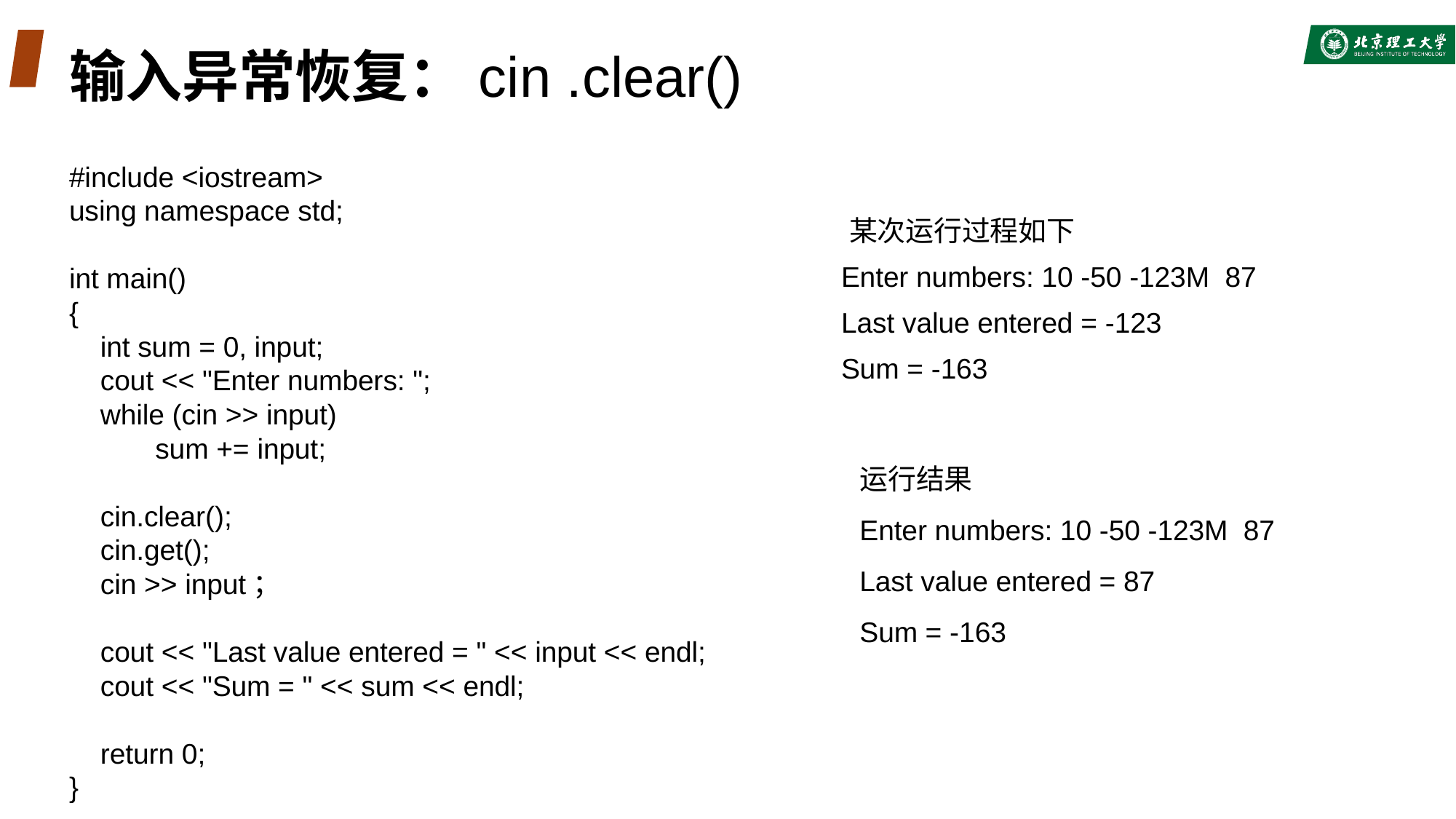

#
输入异常恢复：cin .clear()
#include <iostream>
using namespace std;

int main()
{
    int sum = 0, input;
    cout << "Enter numbers: ";
    while (cin >> input)
           sum += input;

    cin.clear();
    cin.get();
    cin >> input；

    cout << "Last value entered = " << input << endl;
    cout << "Sum = " << sum << endl;

    return 0;
}
某次运行过程如下
Enter numbers: 10 -50 -123M  87
Last value entered = -123
Sum = -163
运行结果
Enter numbers: 10 -50 -123M  87
Last value entered = 87
Sum = -163